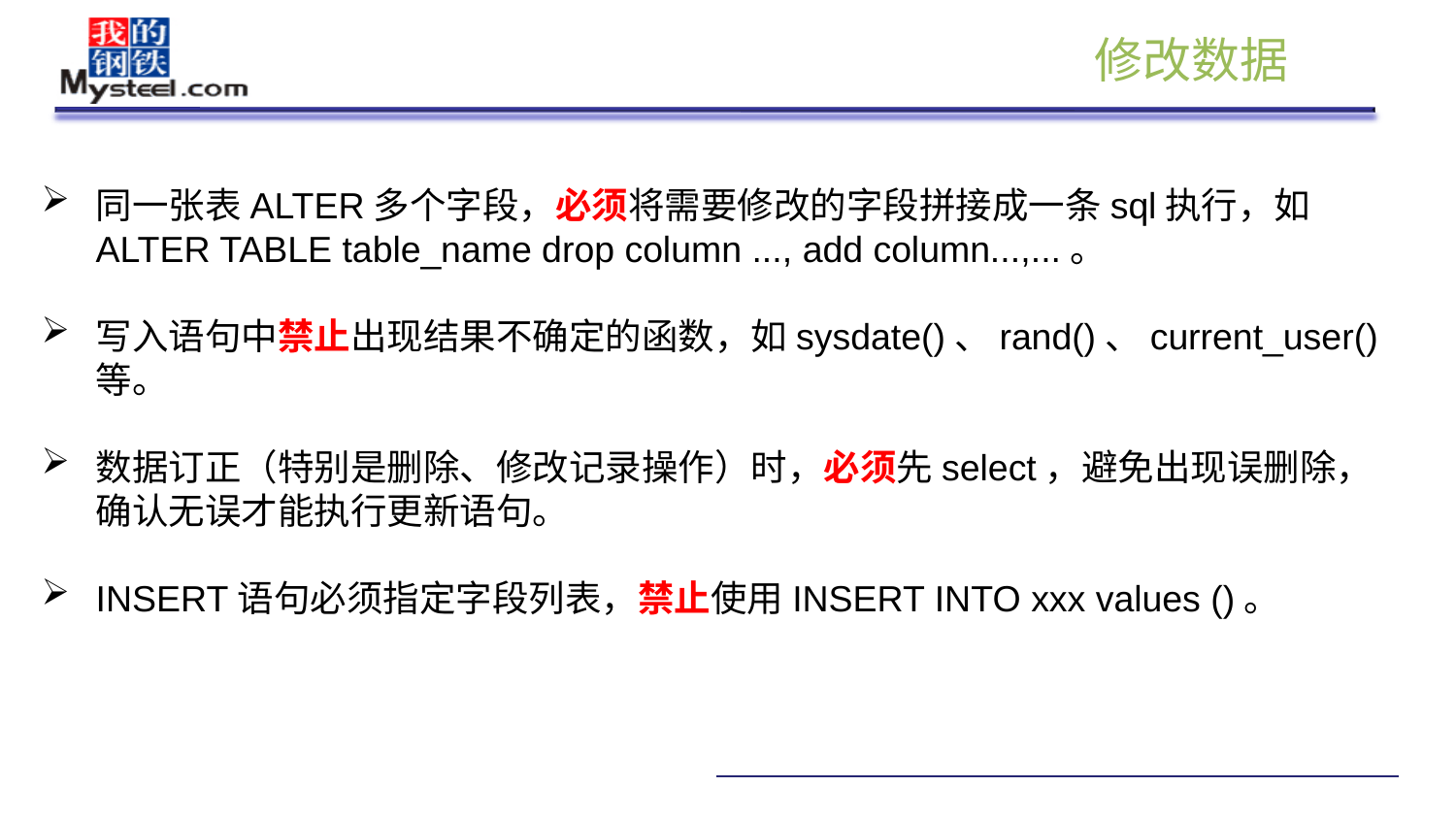

修改数据

同一张表ALTER多个字段，必须将需要修改的字段拼接成一条sql执行，如ALTER TABLE table_name drop column ..., add column...,...。

写入语句中禁止出现结果不确定的函数，如sysdate()、rand()、current_user()等。

数据订正（特别是删除、修改记录操作）时，必须先select，避免出现误删除，确认无误才能执行更新语句。

INSERT语句必须指定字段列表，禁止使用INSERT INTO xxx values ()。